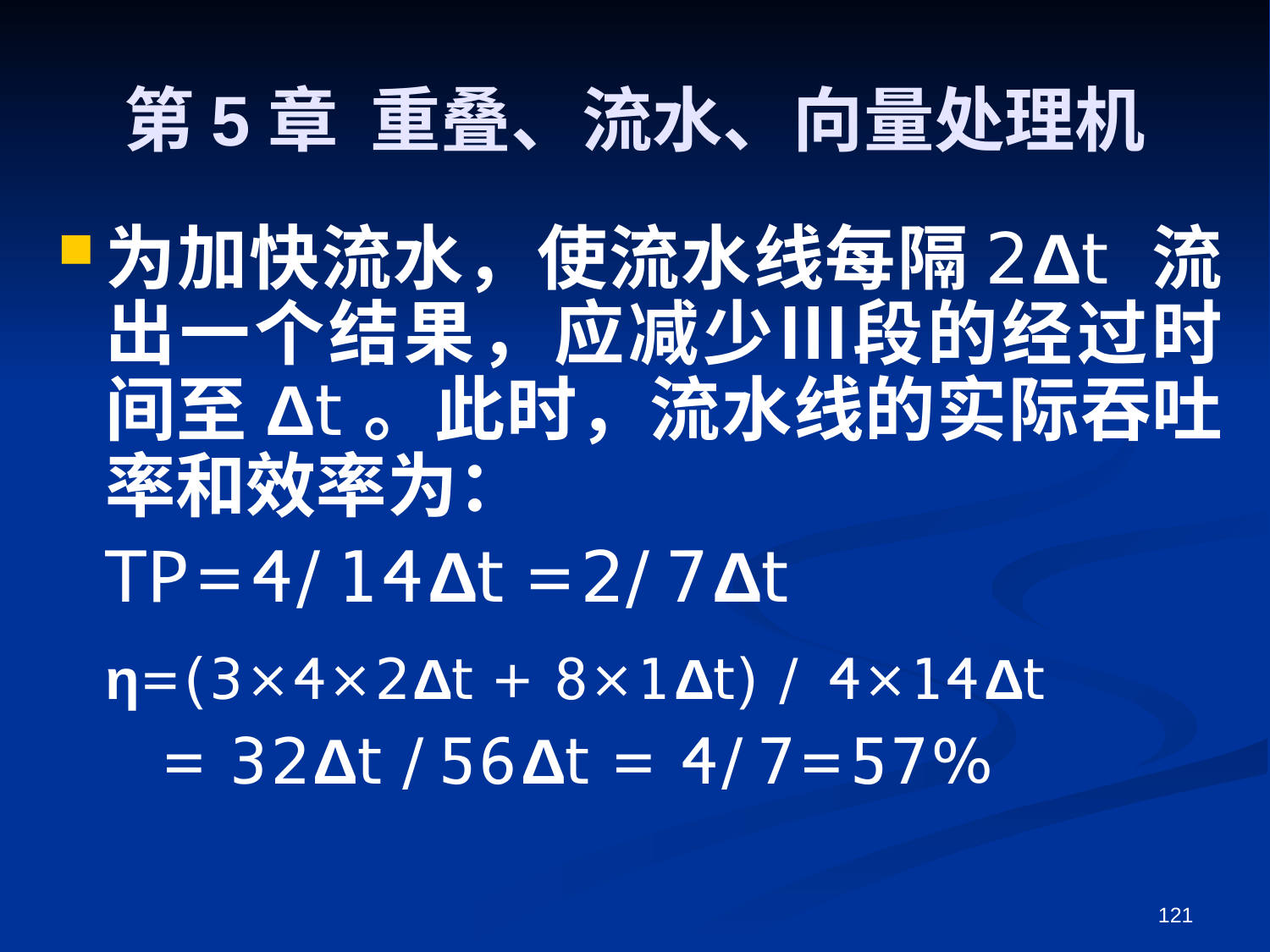

# 第5章  重叠、流水、向量处理机
为加快流水，使流水线每隔2Δt 流出一个结果，应减少Ⅲ段的经过时间至Δt。此时，流水线的实际吞吐率和效率为：
	TP=4/14Δt =2/7Δt
	η=(3×4×2Δt + 8×1Δt) / 4×14Δt
	   = 32Δt /56Δt = 4/7=57%
121